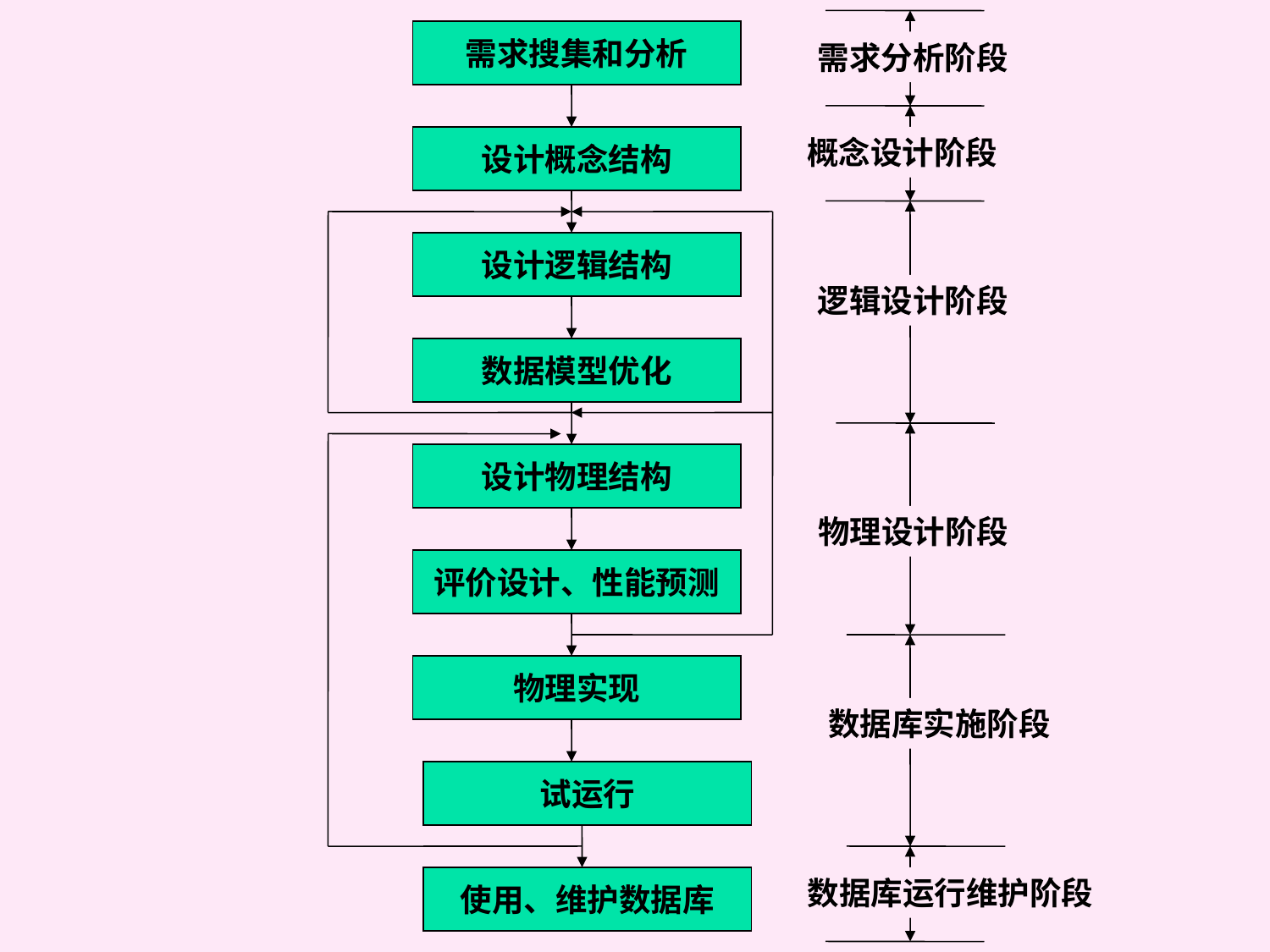

需求分析阶段

概念设计阶段

逻辑设计阶段

物理设计阶段

数据库实施阶段

数据库运行维护阶段

需求搜集和分析

设计概念结构

设计逻辑结构

数据模型优化

设计物理结构

评价设计、性能预测

物理实现

试运行

使用、维护数据库